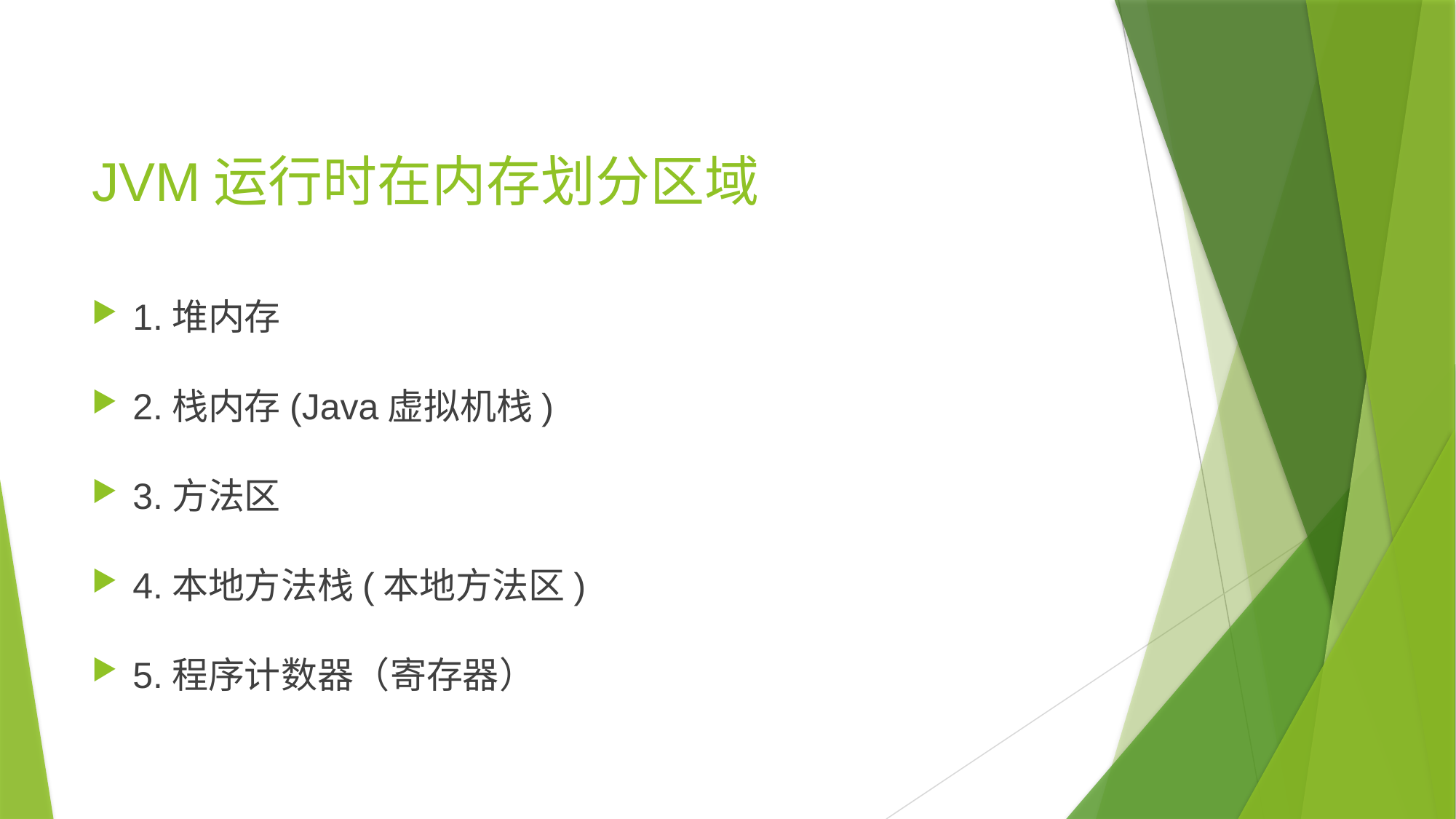

# JVM运行时在内存划分区域
1.堆内存
2.栈内存(Java虚拟机栈)
3.方法区
4.本地方法栈(本地方法区)
5.程序计数器（寄存器）